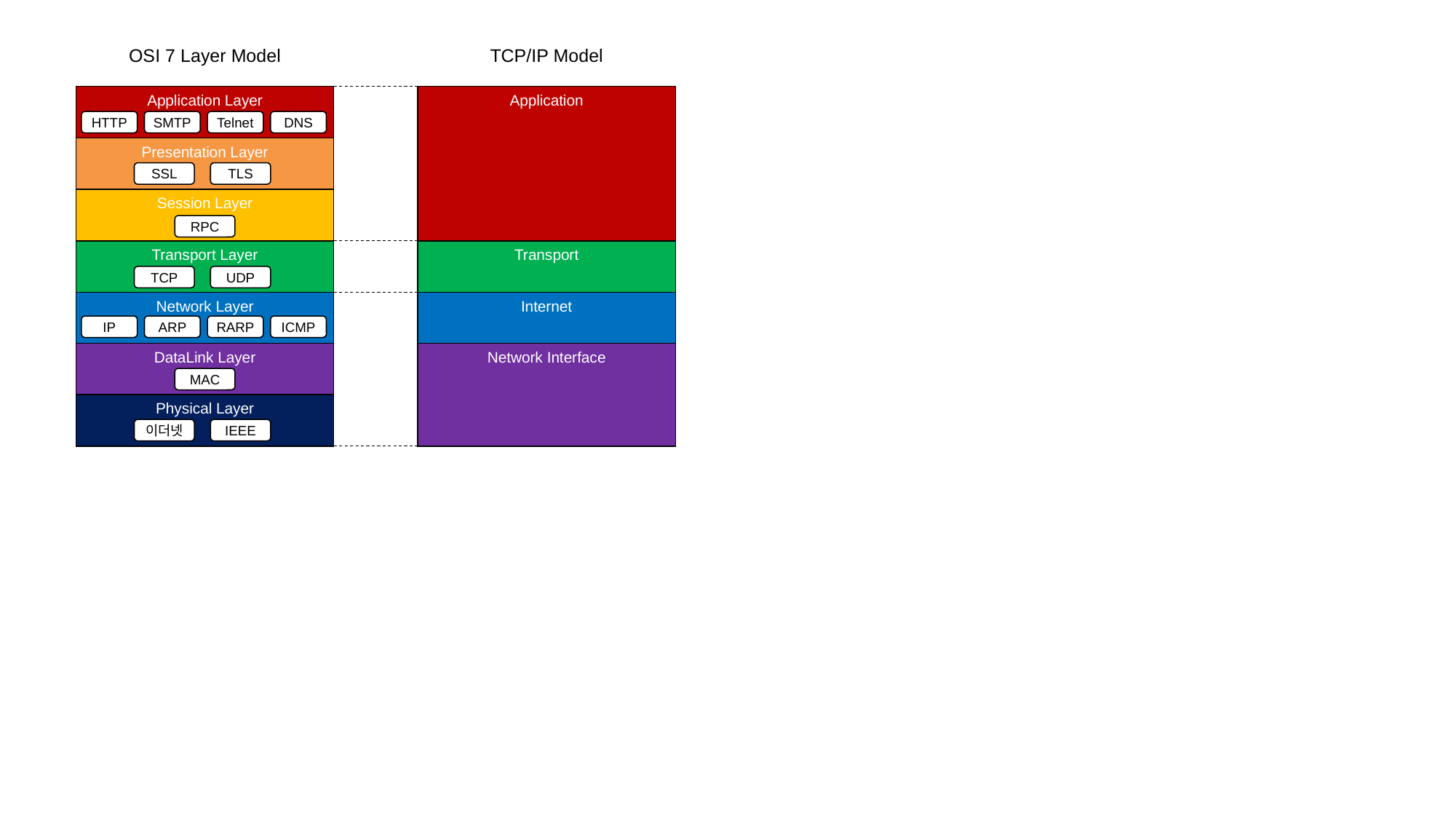

OSI 7 Layer Model
TCP/IP Model
Application Layer
HTTP
SMTP
Telnet
DNS
Presentation Layer
SSL
TLS
Session Layer
RPC
Transport Layer
TCP
UDP
Network Layer
IP
ARP
RARP
ICMP
DataLink Layer
MAC
Physical Layer
이더넷
IEEE
Application
Transport
Internet
Network Interface